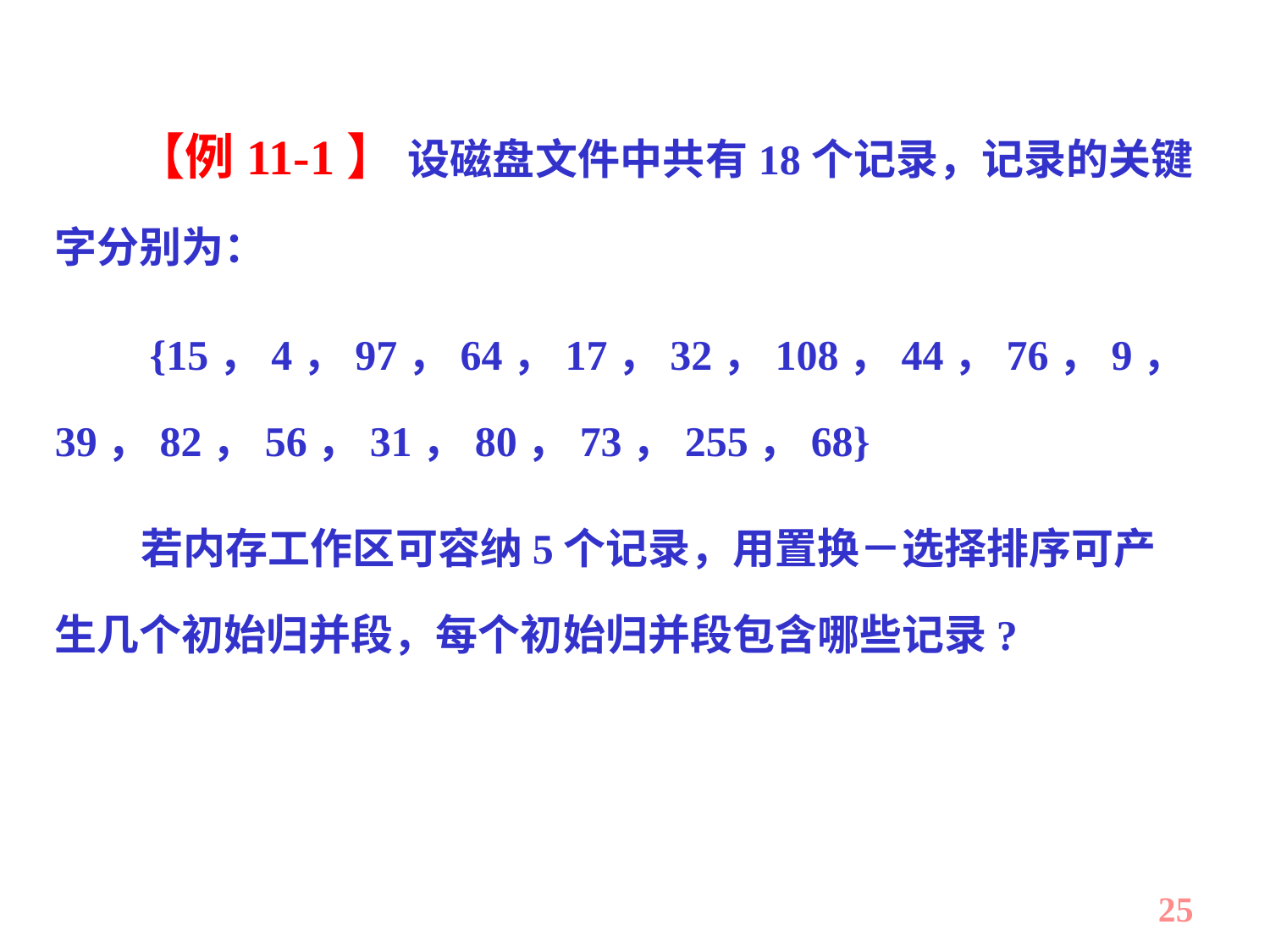

【例11-1】 设磁盘文件中共有18个记录，记录的关键字分别为：
　　{15，4，97，64，17，32，108，44，76，9，39，82，56，31，80，73，255，68}
        若内存工作区可容纳5个记录，用置换－选择排序可产生几个初始归并段，每个初始归并段包含哪些记录?
25